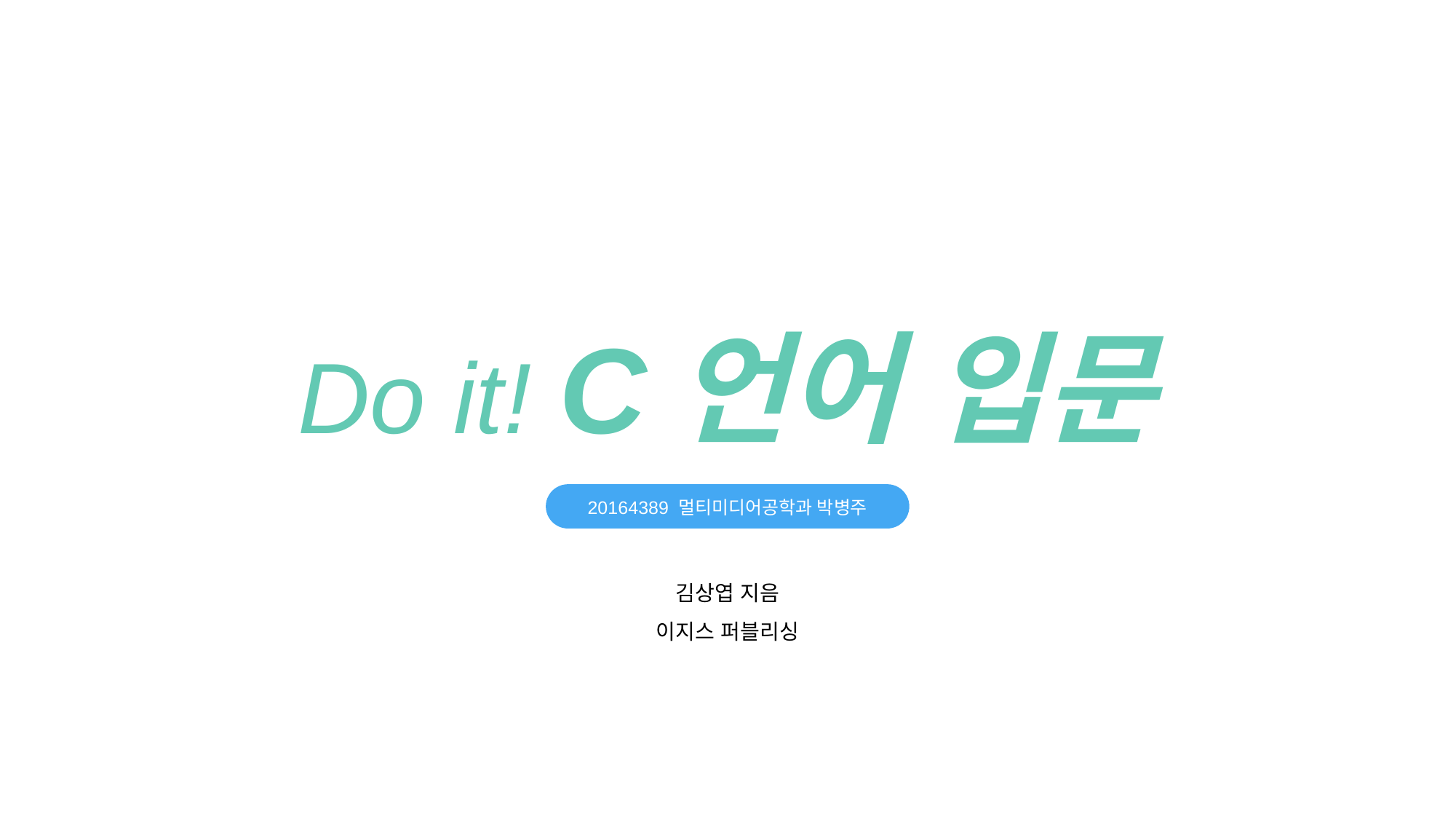

Do it! C언어 입문

김상엽 지음
이지스 퍼블리싱

20164389 멀티미디어공학과 박병주